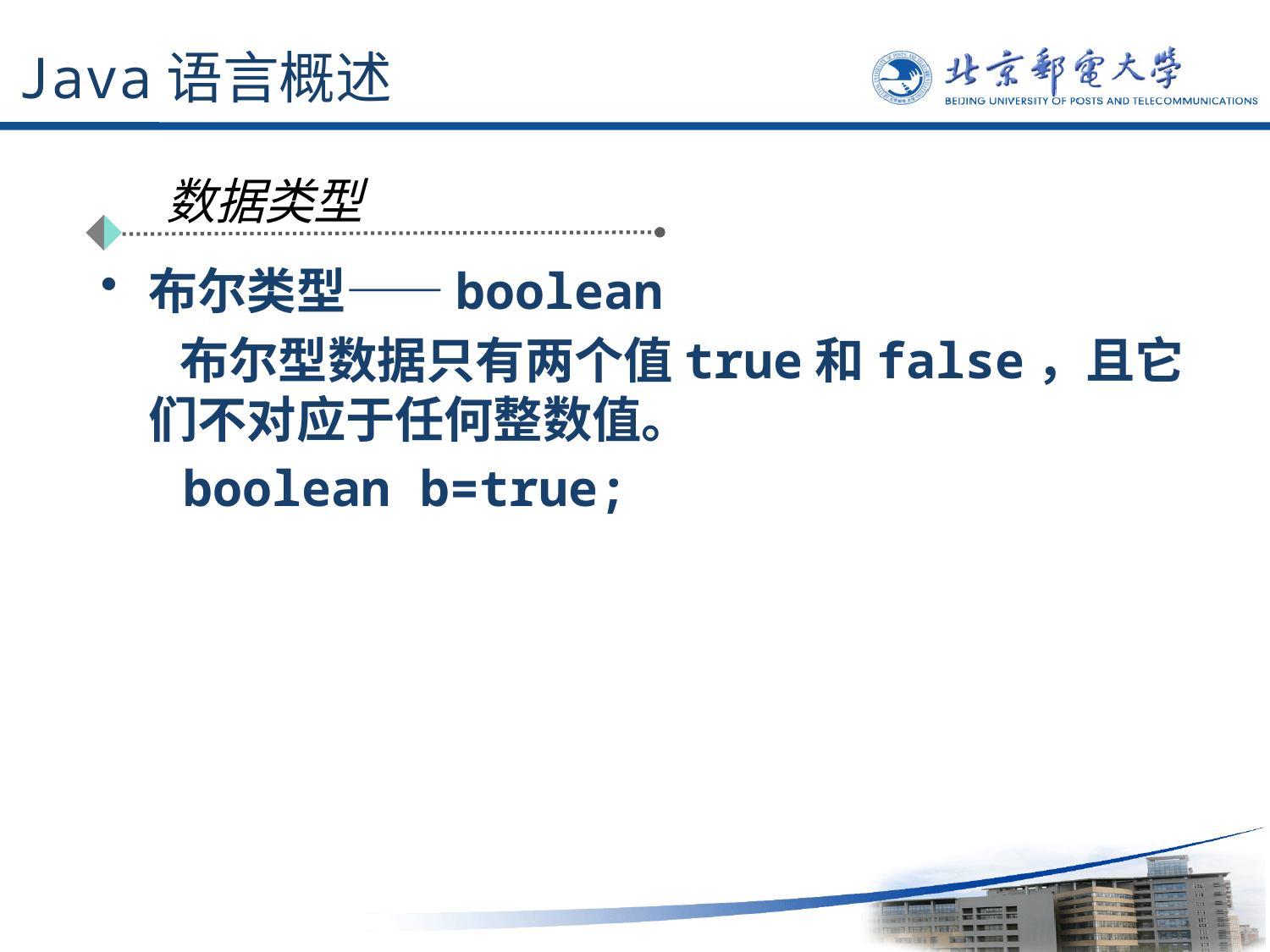

# Java语言概述

数据类型

布尔类型——boolean
      布尔型数据只有两个值true和false，且它们不对应于任何整数值。
      boolean b=true;